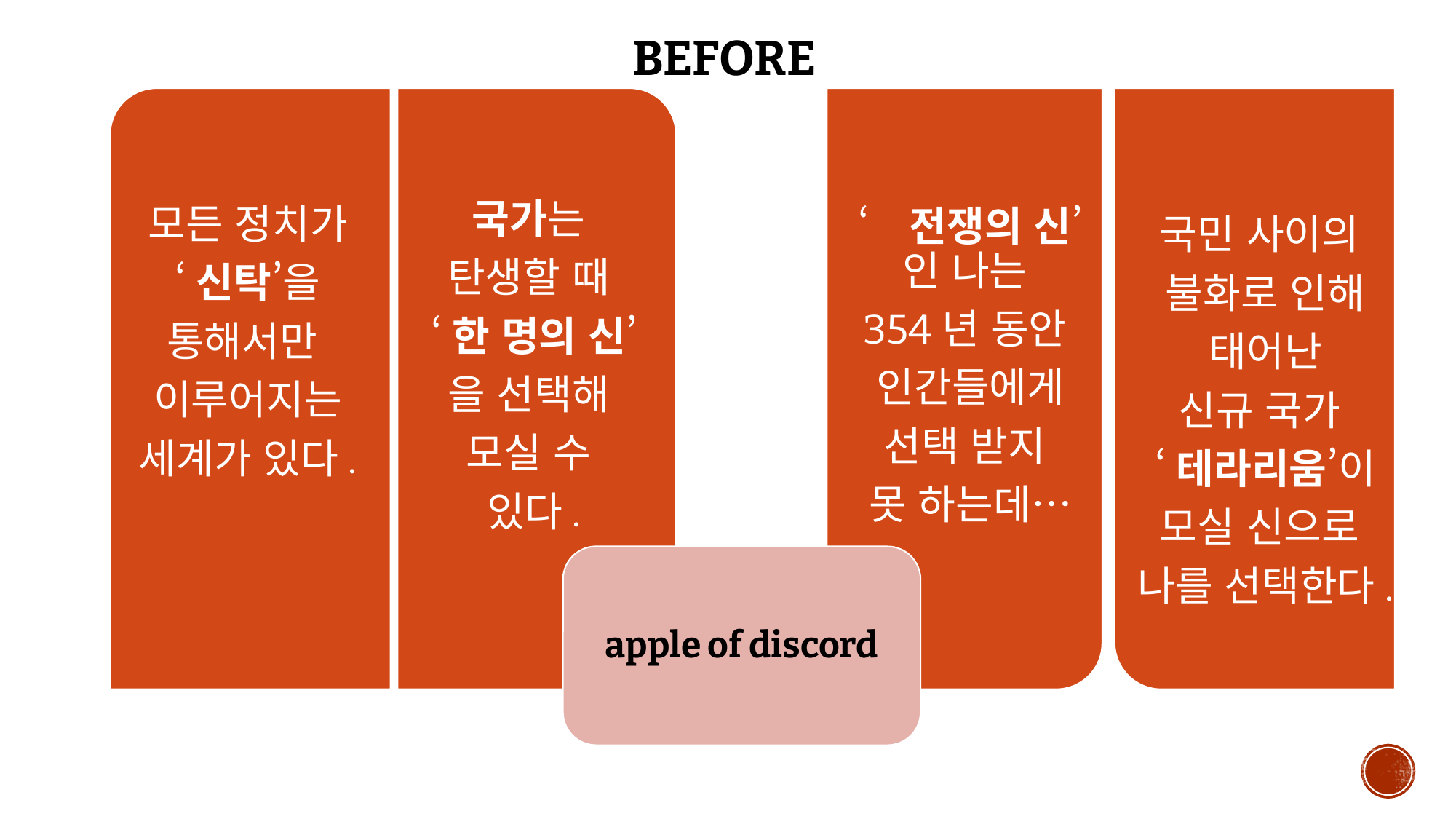

BEFORE

‘전쟁의 신’인 나는
354년 동안
인간들에게
선택 받지
못 하는데…

모든 정치가
 ‘신탁’을
통해서만
이루어지는
세계가 있다.

국가는
탄생할 때
‘한 명의 신’
을 선택해
모실 수
있다.

국민 사이의
불화로 인해
태어난
신규 국가
‘테라리움’이
모실 신으로
나를 선택한다.

apple of discord